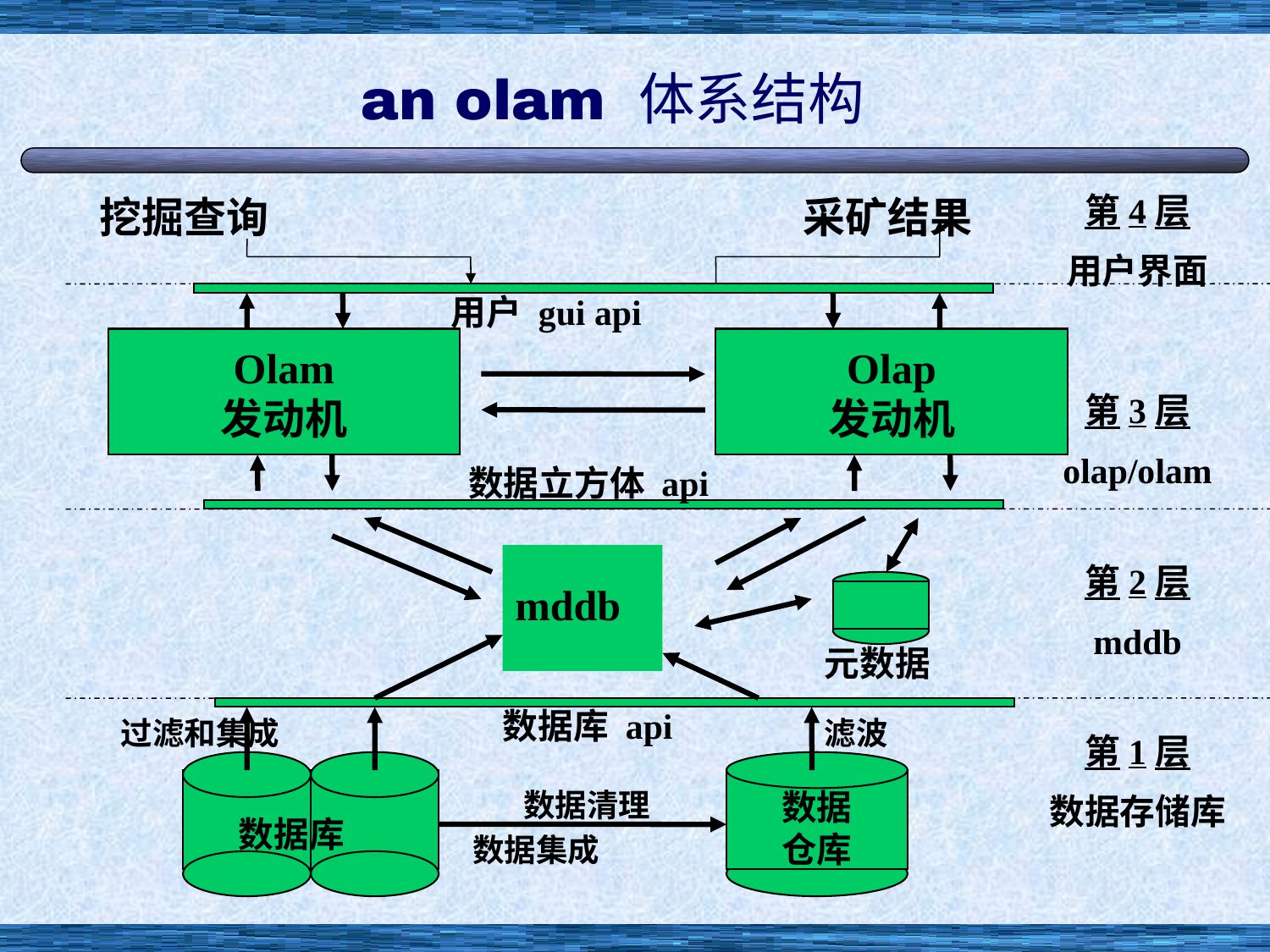

# an olam 体系结构
第4层
用户界面
挖掘查询
采矿结果

用户 gui api

Olam
发动机
Olap
发动机

数据立方体 api

mddb

元数据

数据库 api

过滤和集成
滤波

数据清理
数据
仓库
数据库

数据集成

第3层
olap/olam
第2层
mddb
第1层
数据存储库